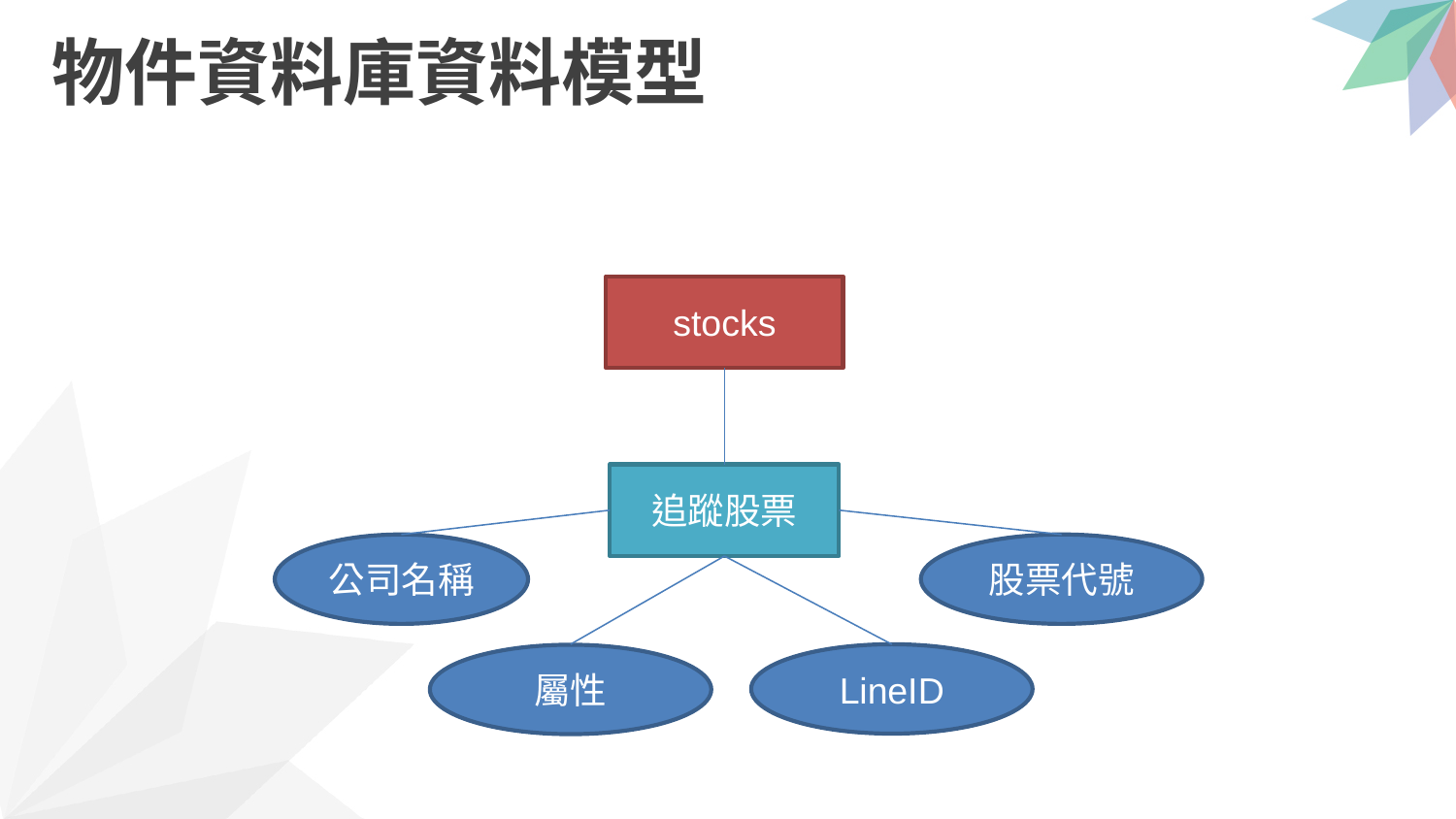

# 物件資料庫資料模型

stocks

追蹤股票
股票代號
公司名稱
LineID
屬性